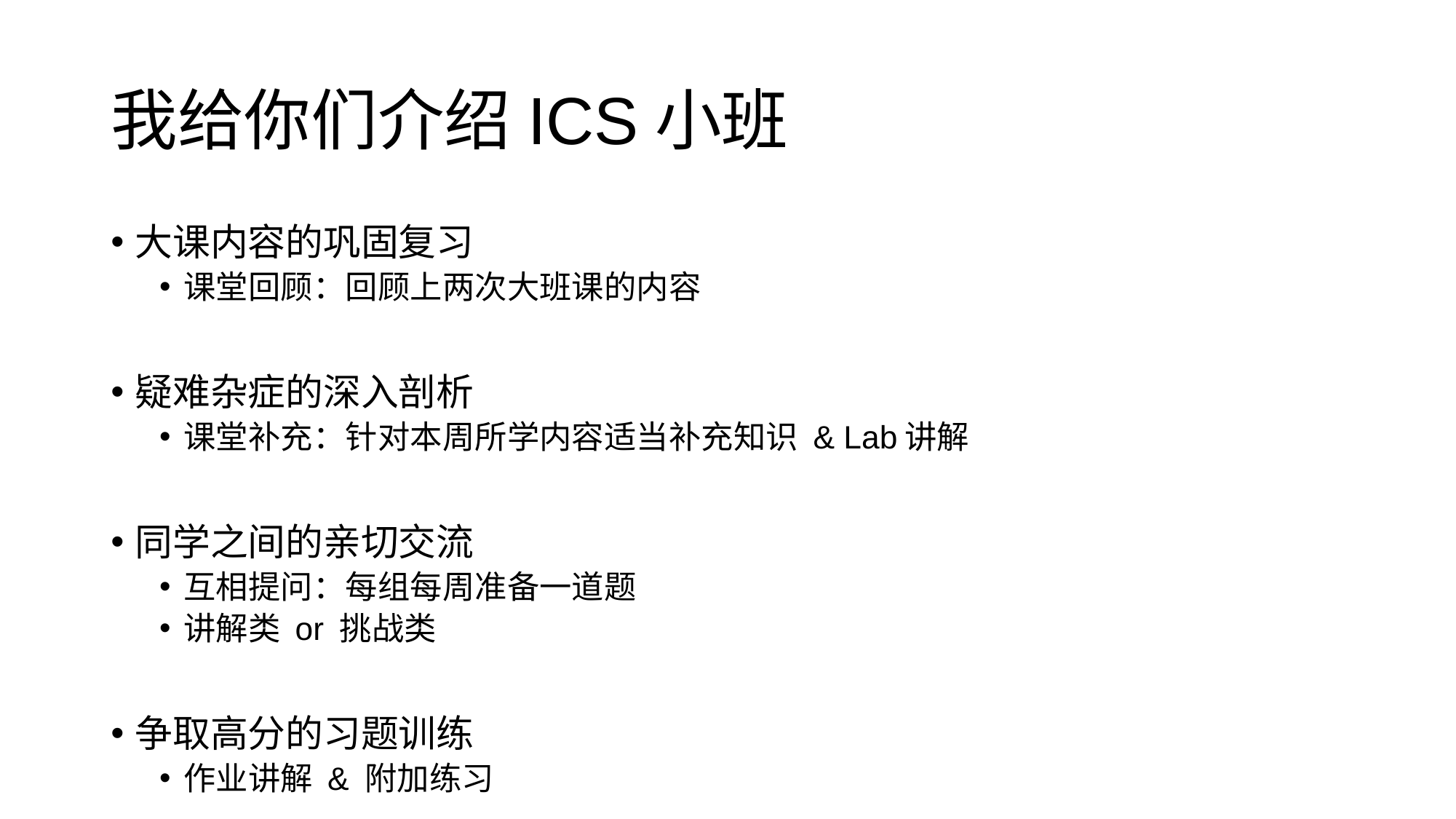

# 我给你们介绍ICS小班
大课内容的巩固复习
课堂回顾：回顾上两次大班课的内容

疑难杂症的深入剖析
课堂补充：针对本周所学内容适当补充知识 & Lab讲解

同学之间的亲切交流
互相提问：每组每周准备一道题
讲解类 or 挑战类

争取高分的习题训练
作业讲解 & 附加练习